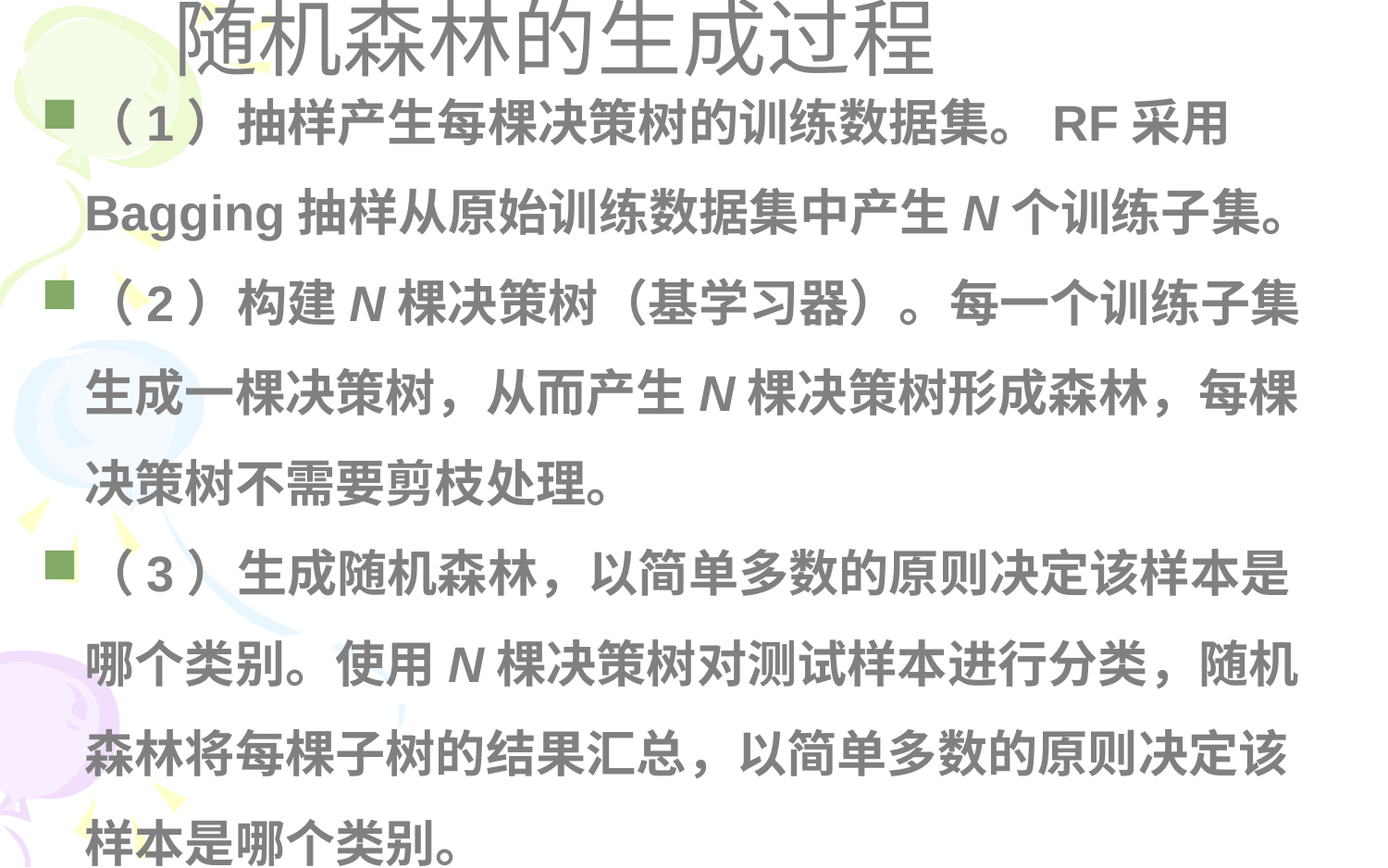

# 随机森林的生成过程
（1）抽样产生每棵决策树的训练数据集。RF采用Bagging抽样从原始训练数据集中产生N个训练子集。
（2）构建N棵决策树（基学习器）。每一个训练子集生成一棵决策树，从而产生N棵决策树形成森林，每棵决策树不需要剪枝处理。
（3）生成随机森林，以简单多数的原则决定该样本是哪个类别。使用N棵决策树对测试样本进行分类，随机森林将每棵子树的结果汇总，以简单多数的原则决定该样本是哪个类别。